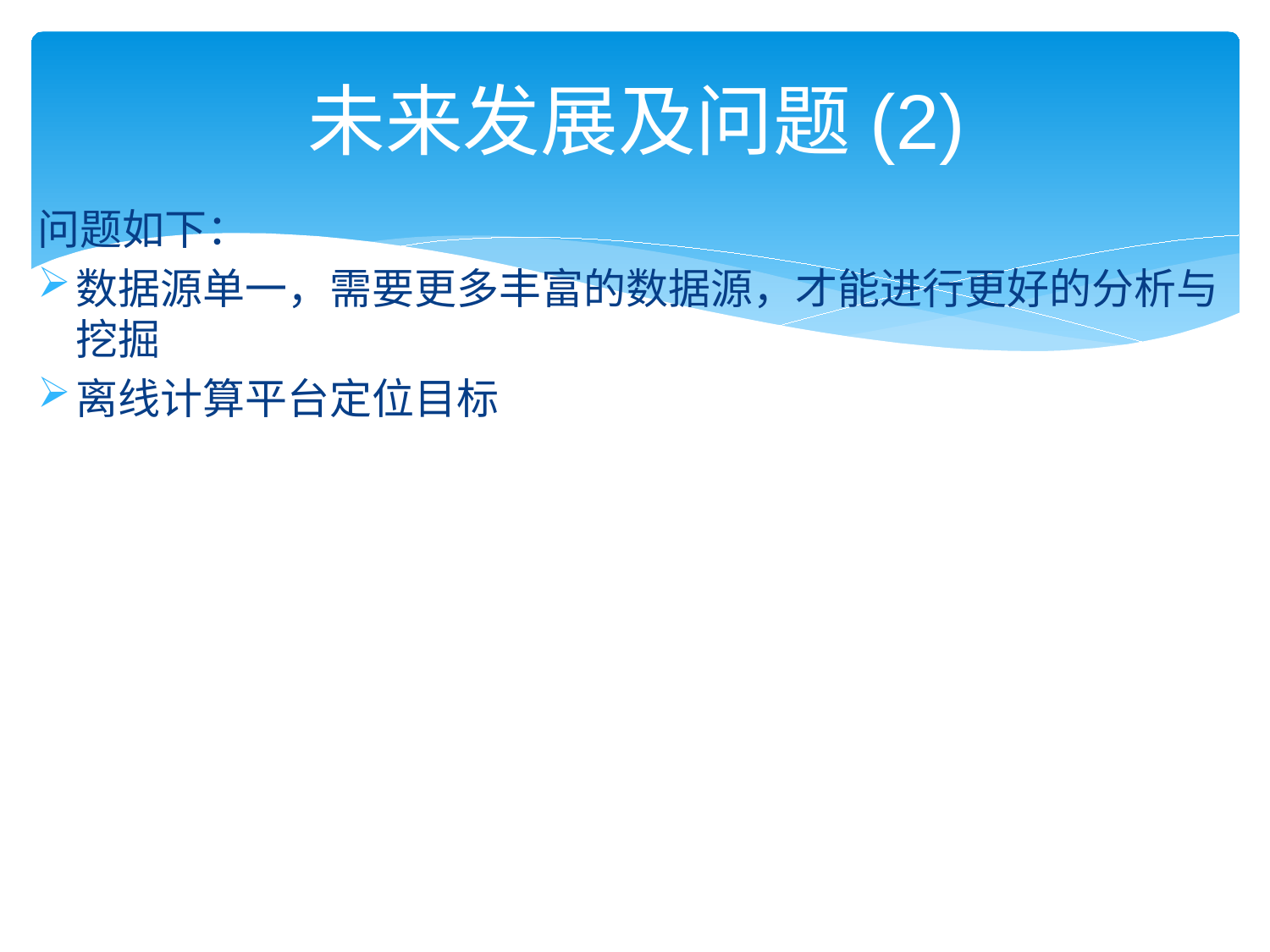

# 未来发展及问题(2)
问题如下：
数据源单一，需要更多丰富的数据源，才能进行更好的分析与挖掘
离线计算平台定位目标